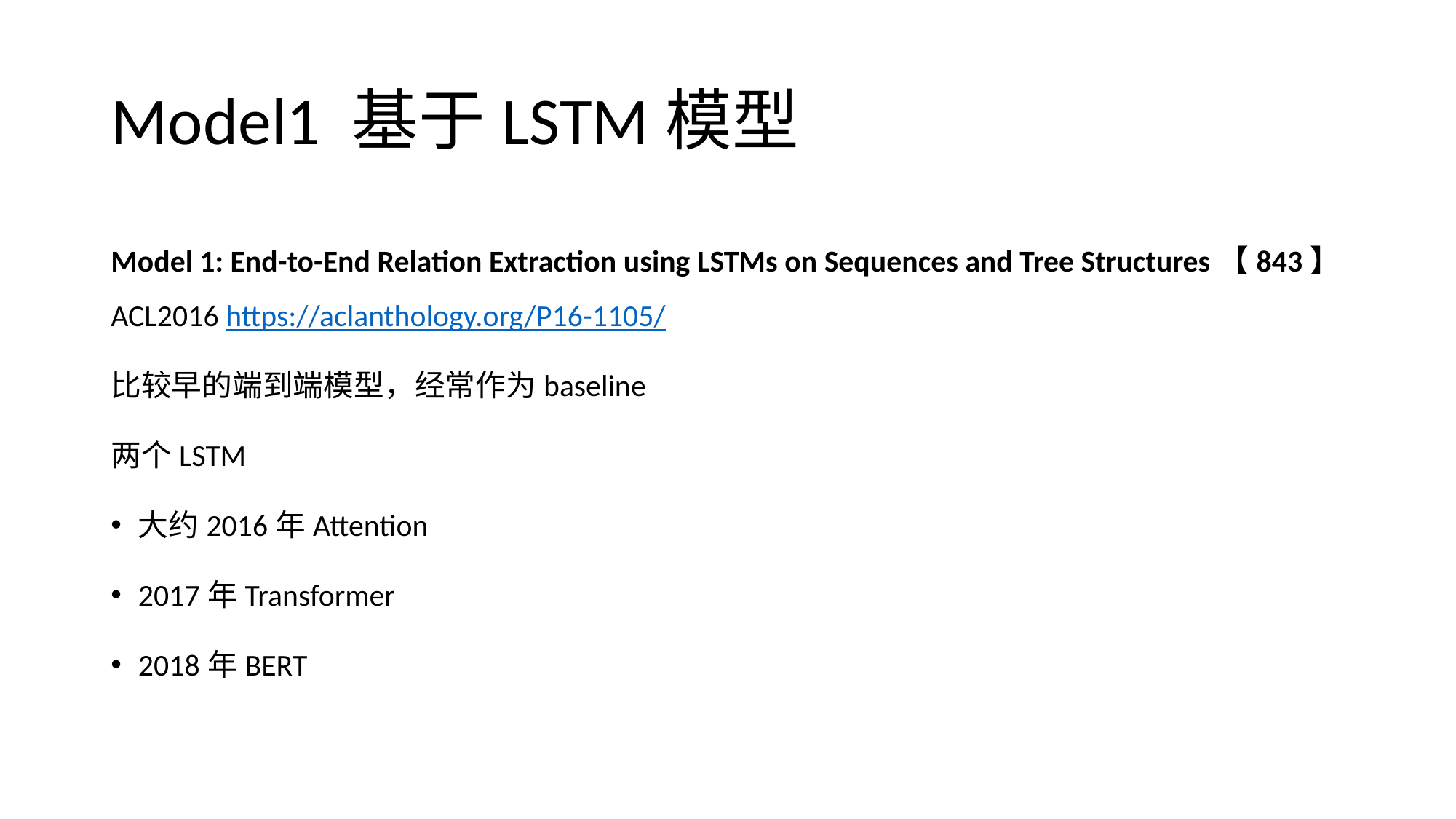

# Model1 基于LSTM模型
Model 1: End-to-End Relation Extraction using LSTMs on Sequences and Tree Structures【843】ACL2016 https://aclanthology.org/P16-1105/
比较早的端到端模型，经常作为baseline
两个LSTM
大约2016年Attention
2017年Transformer
2018年BERT